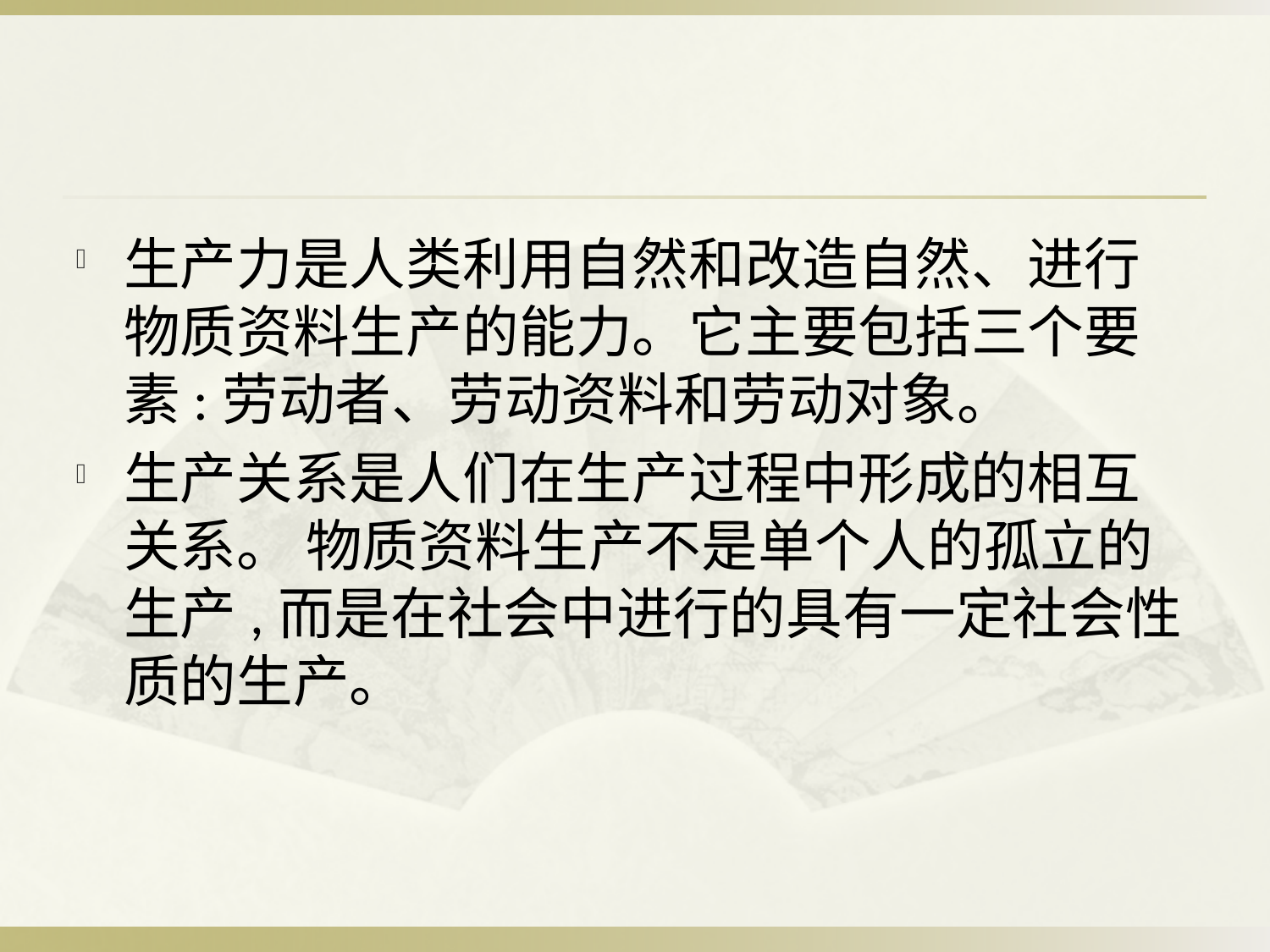

#
生产力是人类利用自然和改造自然、进行物质资料生产的能力。它主要包括三个要素:劳动者、劳动资料和劳动对象。
生产关系是人们在生产过程中形成的相互关系。 物质资料生产不是单个人的孤立的生产,而是在社会中进行的具有一定社会性质的生产。